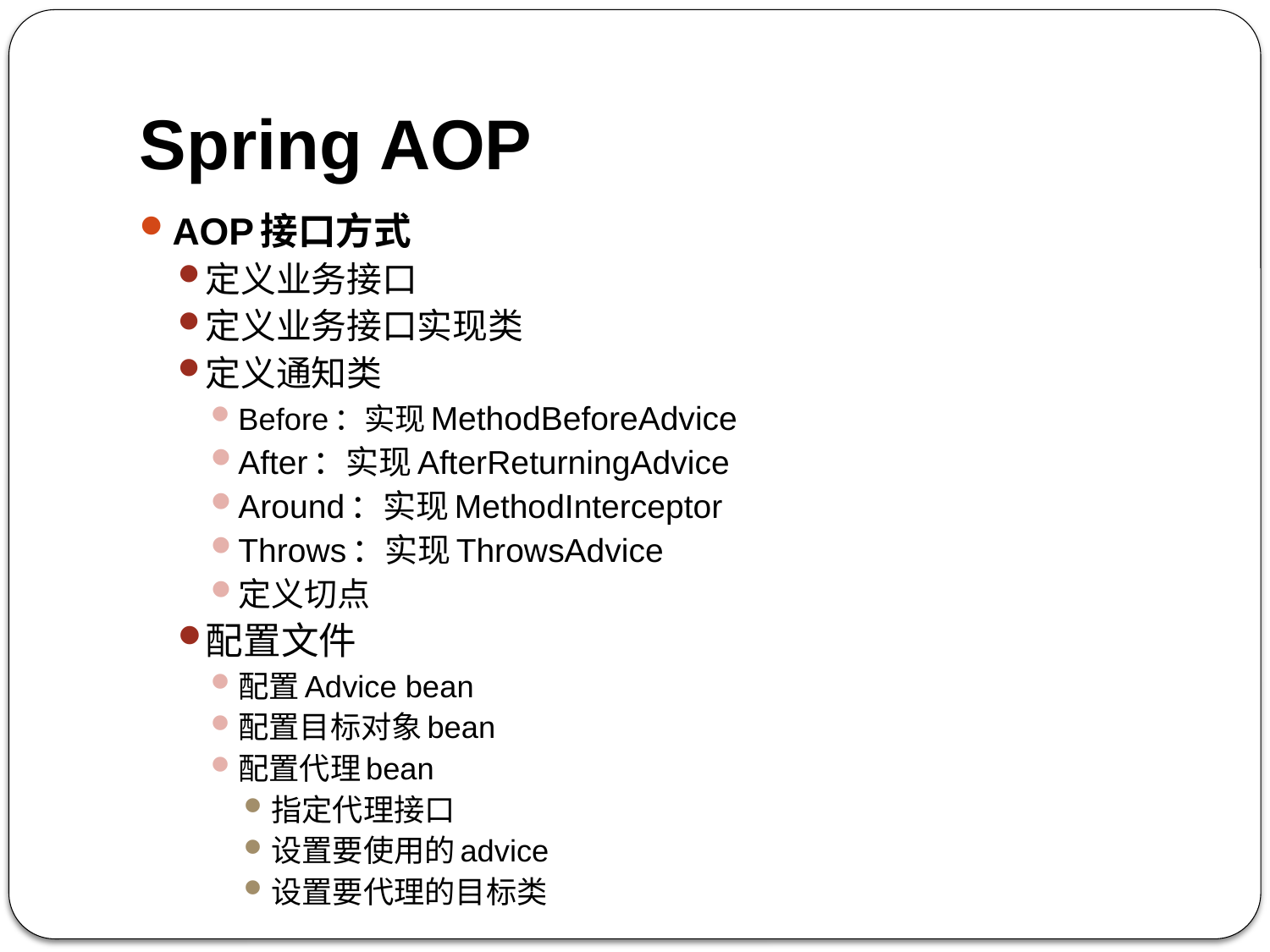

# Spring AOP
AOP接口方式
定义业务接口
定义业务接口实现类
定义通知类
Before：实现MethodBeforeAdvice
After：实现AfterReturningAdvice
Around：实现MethodInterceptor
Throws：实现ThrowsAdvice
定义切点
配置文件
配置Advice bean
配置目标对象bean
配置代理bean
指定代理接口
设置要使用的advice
设置要代理的目标类